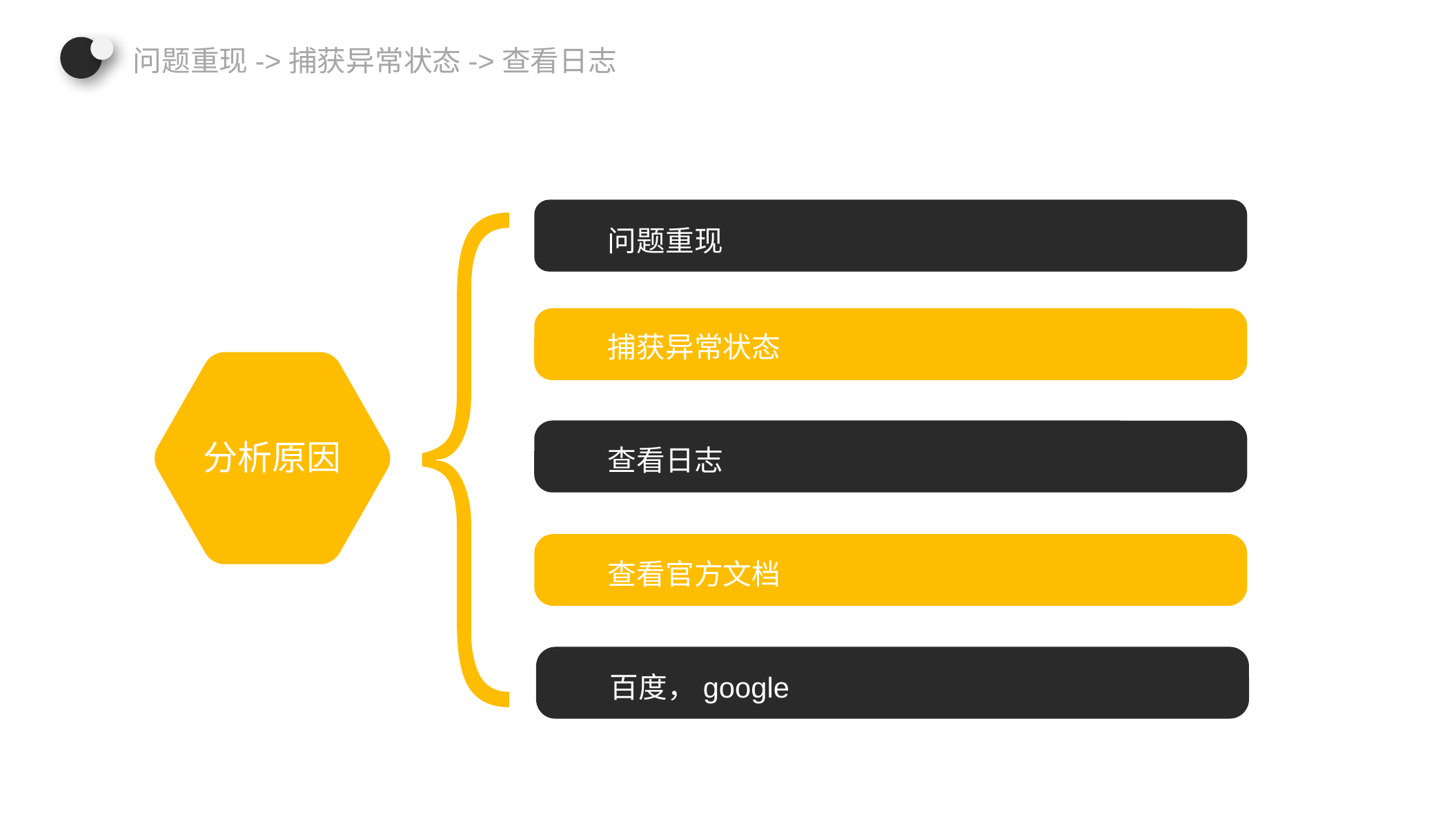

问题重现->捕获异常状态->查看日志

问题重现

捕获异常状态

分析原因
查看日志

查看官方文档

百度，google